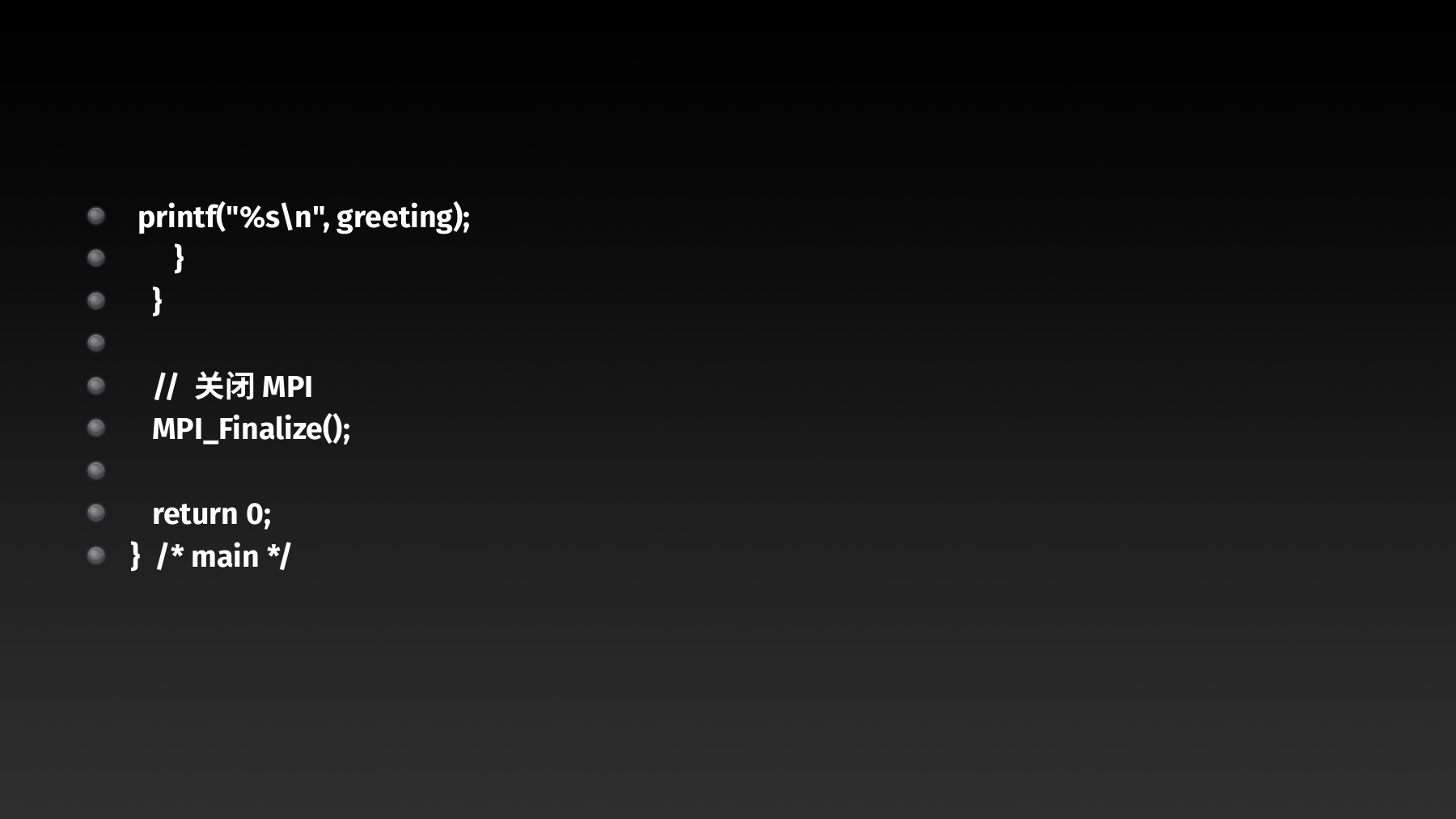

printf("%s\n", greeting);
      }
   }

   // 关闭MPI
   MPI_Finalize();

   return 0;
}  /* main */